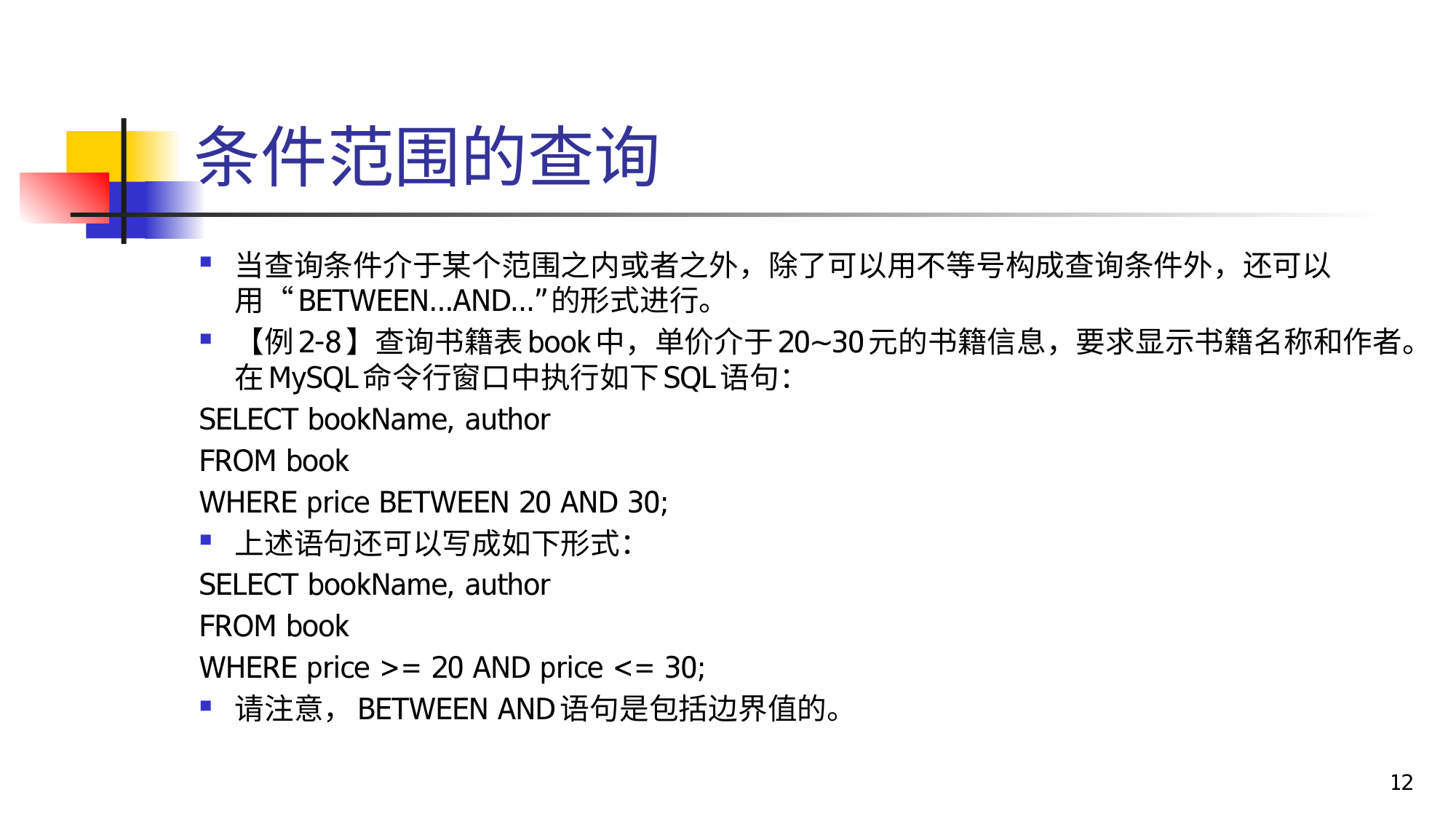

# 条件范围的查询
当查询条件介于某个范围之内或者之外，除了可以用不等号构成查询条件外，还可以用“BETWEEN…AND…”的形式进行。
【例2-8】查询书籍表book中，单价介于20~30元的书籍信息，要求显示书籍名称和作者。在MySQL命令行窗口中执行如下SQL语句：
SELECT bookName, author
FROM book
WHERE price BETWEEN 20 AND 30;
上述语句还可以写成如下形式：
SELECT bookName, author
FROM book
WHERE price >= 20 AND price <= 30;
请注意，BETWEEN AND语句是包括边界值的。

12